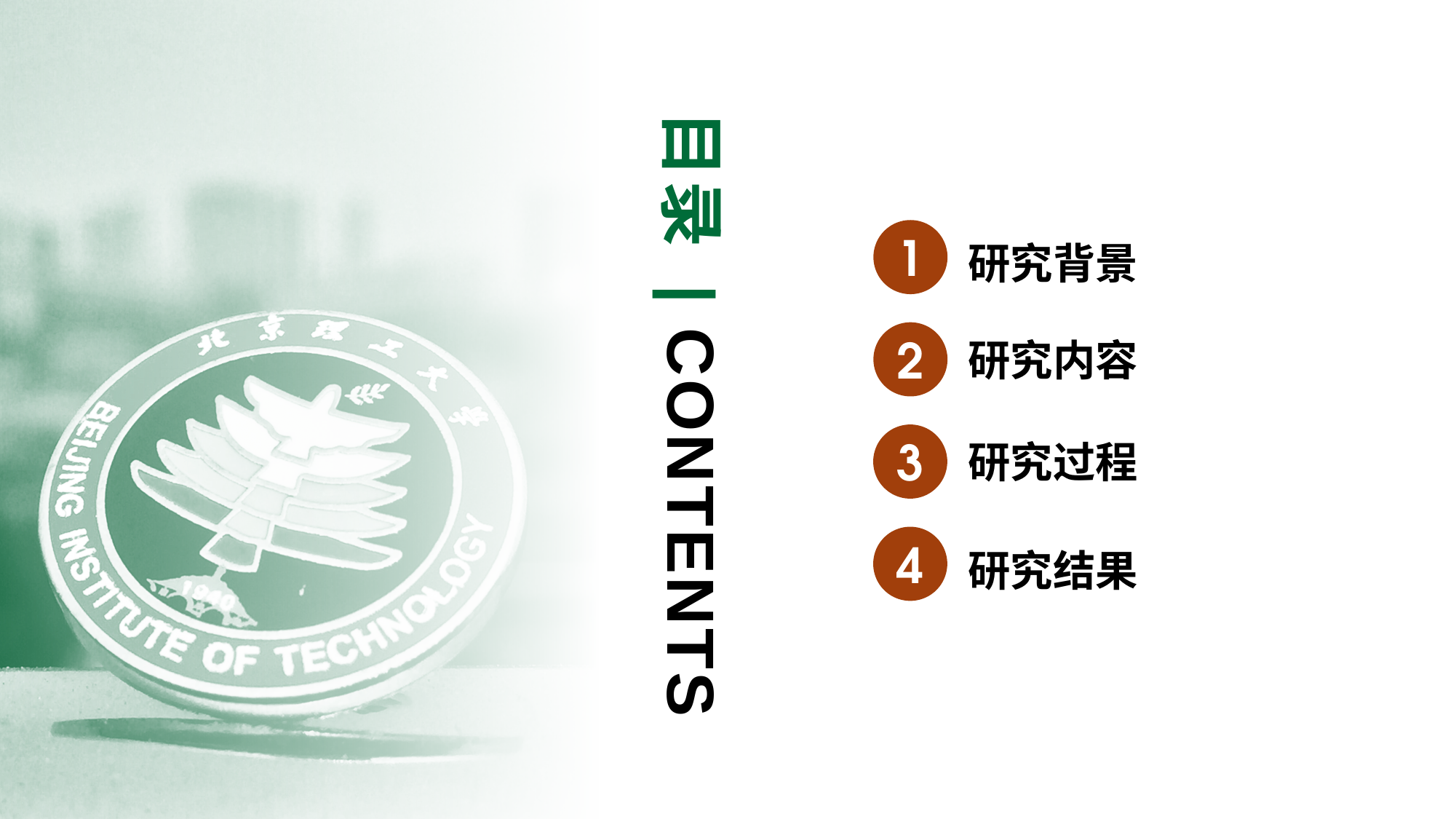

目录 | CONTENTS
1
研究背景
2
研究内容
3
研究过程
4
研究结果